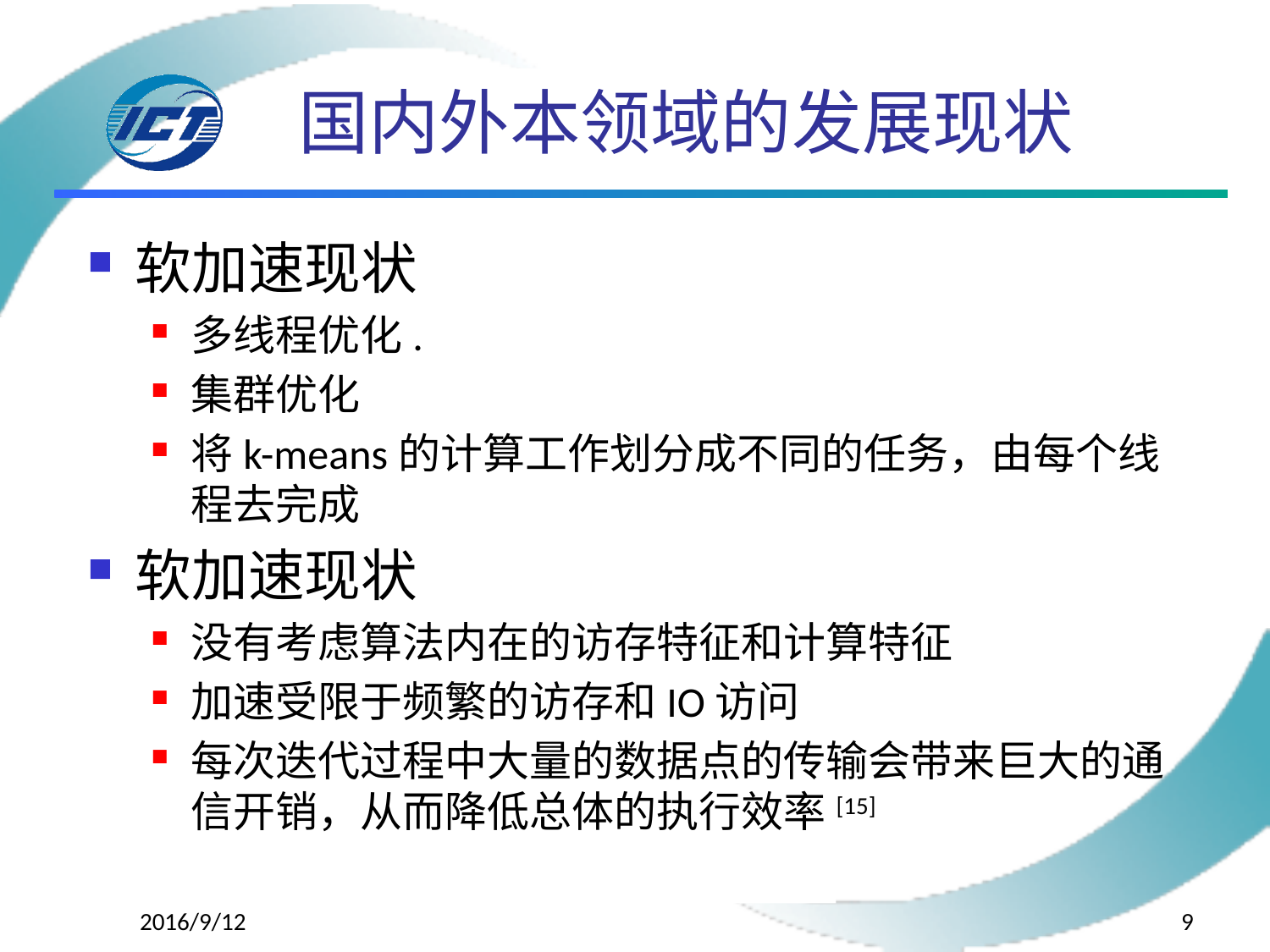

# 国内外本领域的发展现状
软加速现状
多线程优化.
集群优化
将k-means的计算工作划分成不同的任务，由每个线程去完成
软加速现状
没有考虑算法内在的访存特征和计算特征
加速受限于频繁的访存和IO访问
每次迭代过程中大量的数据点的传输会带来巨大的通信开销，从而降低总体的执行效率[15]

2016/9/12
9